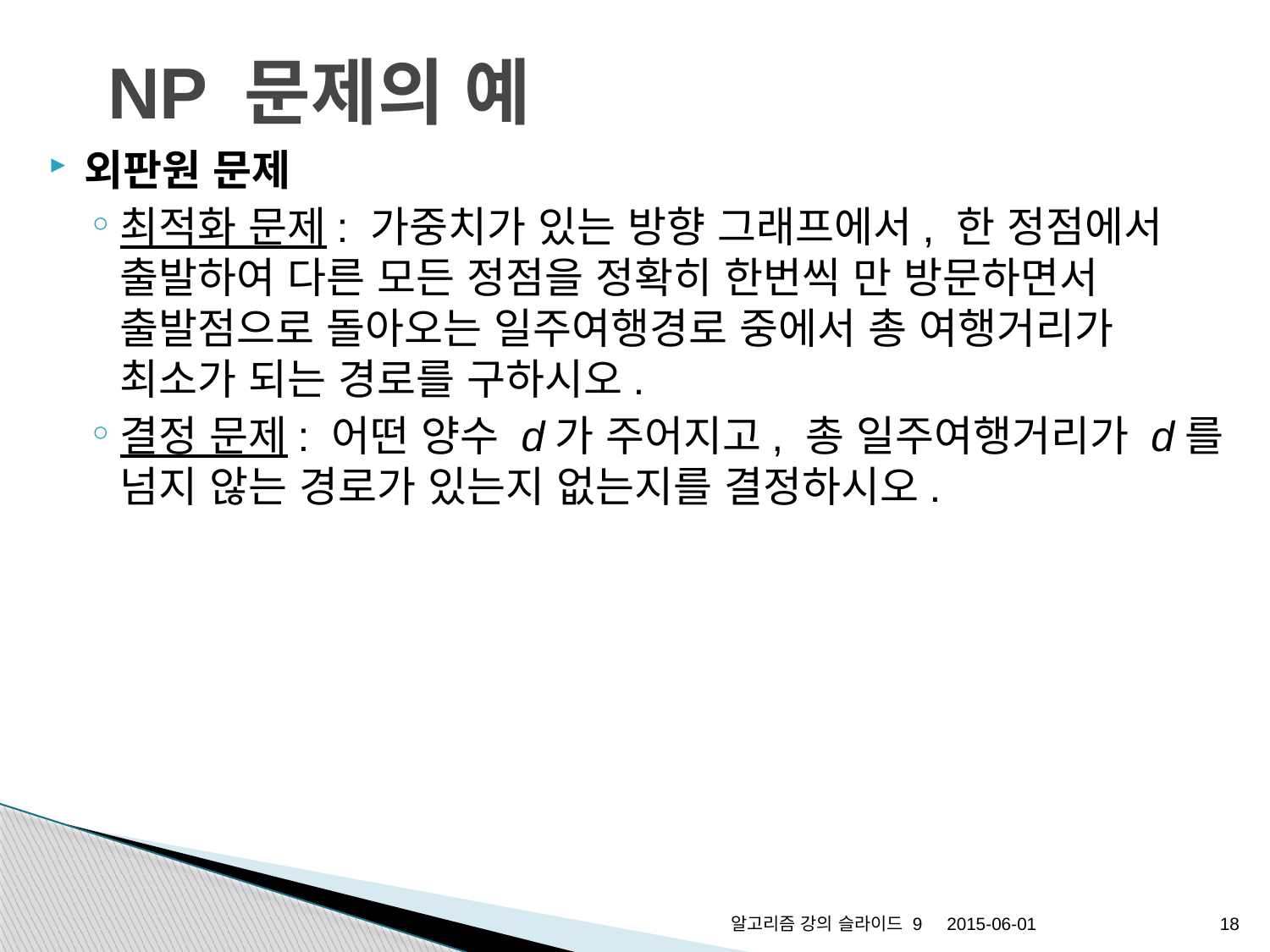

# NP 문제의 예
외판원 문제
최적화 문제: 가중치가 있는 방향 그래프에서, 한 정점에서 출발하여 다른 모든 정점을 정확히 한번씩 만 방문하면서 출발점으로 돌아오는 일주여행경로 중에서 총 여행거리가 최소가 되는 경로를 구하시오.
결정 문제: 어떤 양수 d가 주어지고, 총 일주여행거리가 d를 넘지 않는 경로가 있는지 없는지를 결정하시오.
알고리즘 강의 슬라이드 9
2015-06-01
18